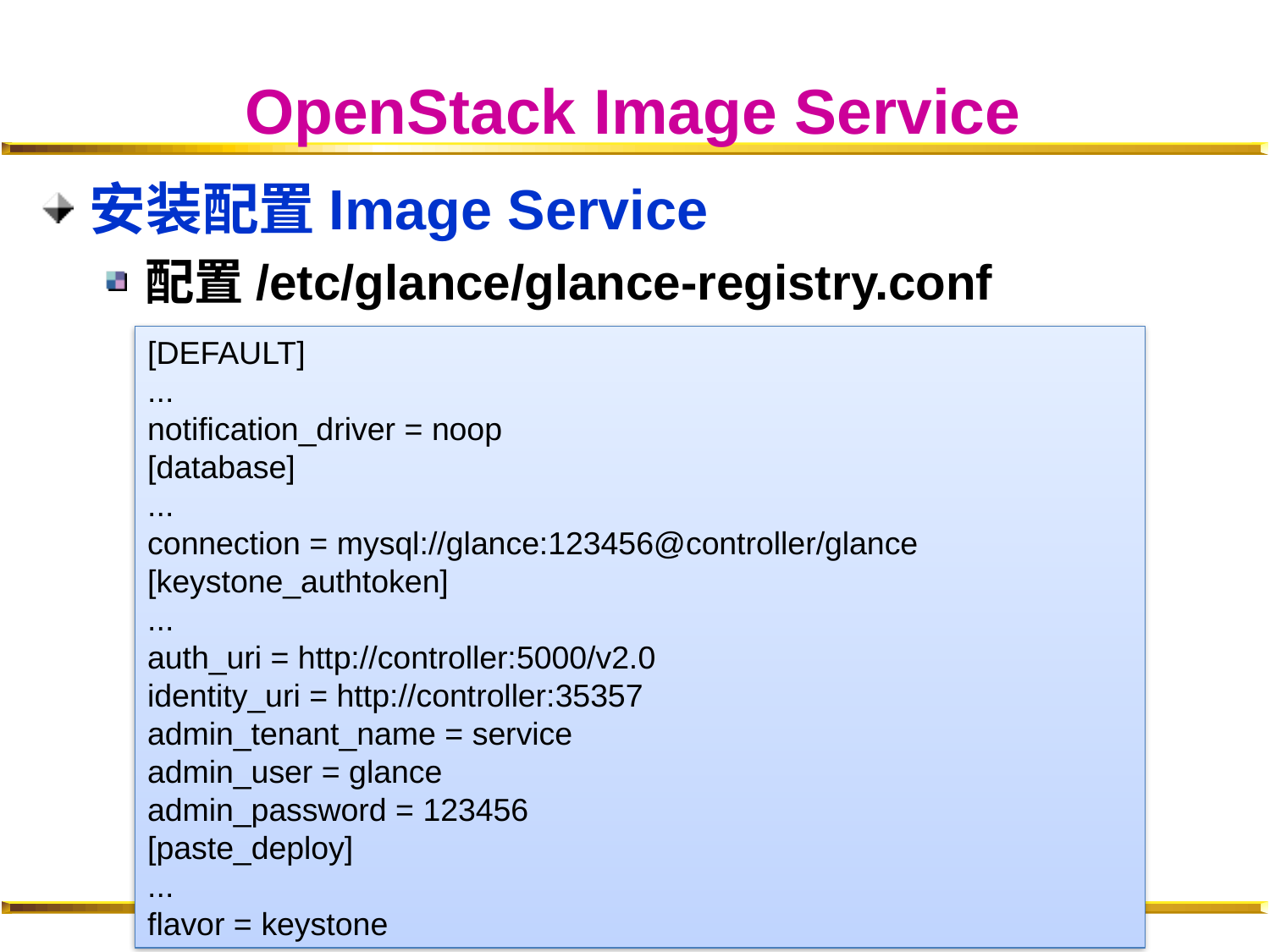

# OpenStack Image Service
安装配置Image Service
配置/etc/glance/glance-registry.conf
[DEFAULT]
...
notification_driver = noop
[database]
...
connection = mysql://glance:123456@controller/glance
[keystone_authtoken]
...
auth_uri = http://controller:5000/v2.0
identity_uri = http://controller:35357
admin_tenant_name = service
admin_user = glance
admin_password = 123456
[paste_deploy]
...
flavor = keystone